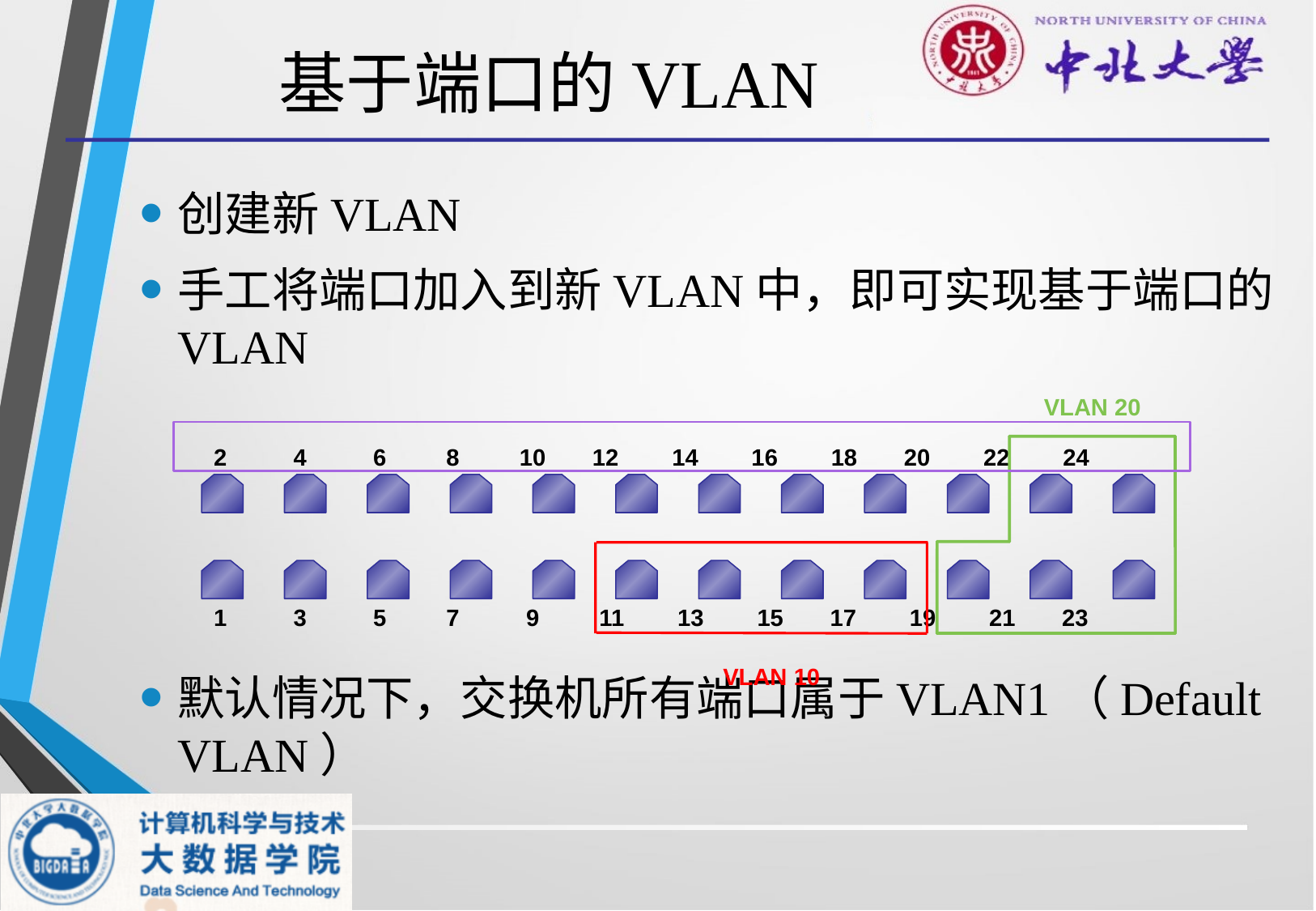

# 基于端口的VLAN
创建新VLAN
手工将端口加入到新VLAN中，即可实现基于端口的VLAN

默认情况下，交换机所有端口属于VLAN1（Default VLAN）
VLAN 20

2          4          6         8         10       12        14        16        18       20        22        24

1          3          5         7          9         11        13        15       17        19        21       23

VLAN 10
14